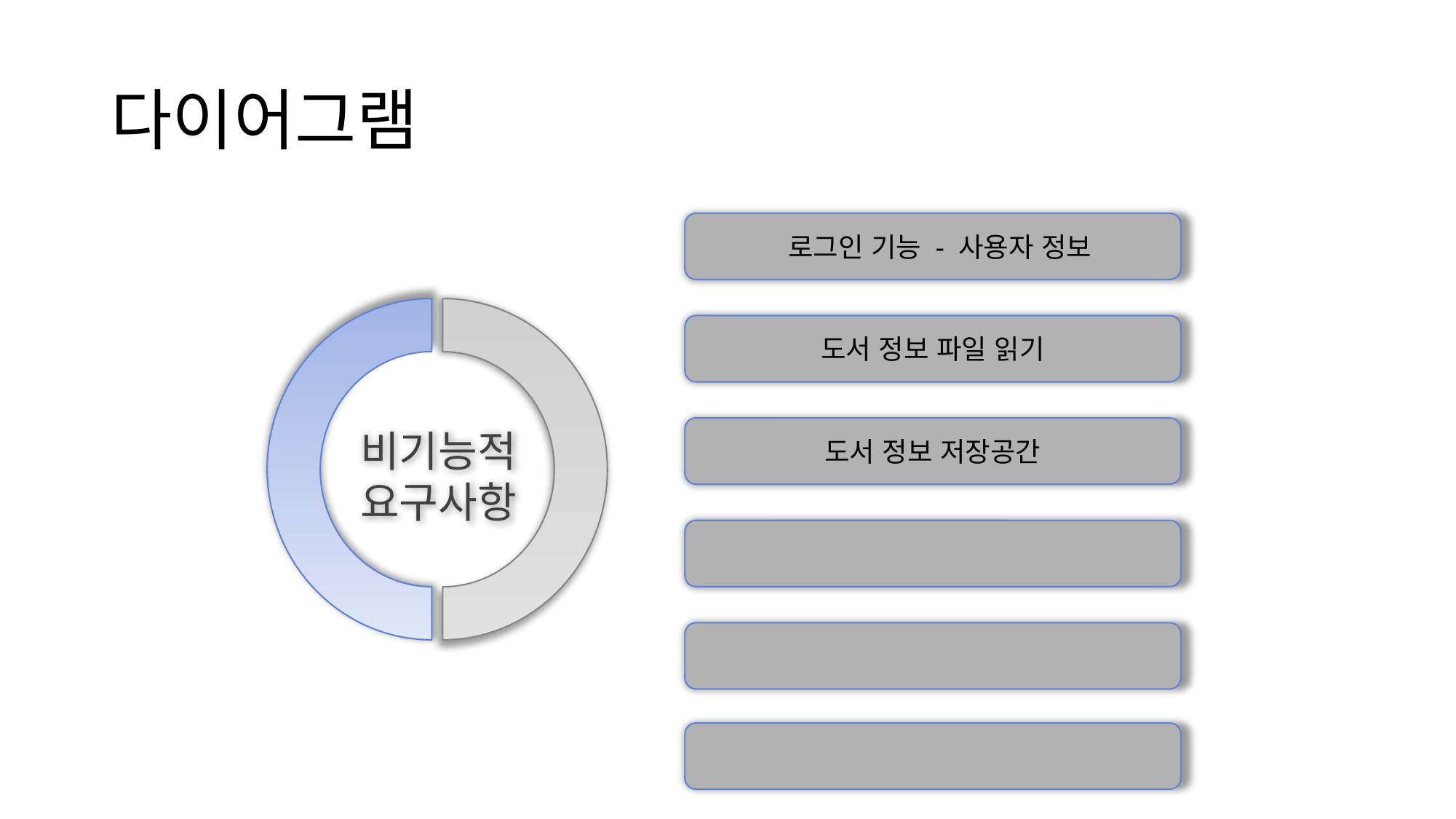

# 다이어그램
 로그인 기능 - 사용자 정보

비기능적 요구사항
도서 정보 파일 읽기
도서 정보 저장공간